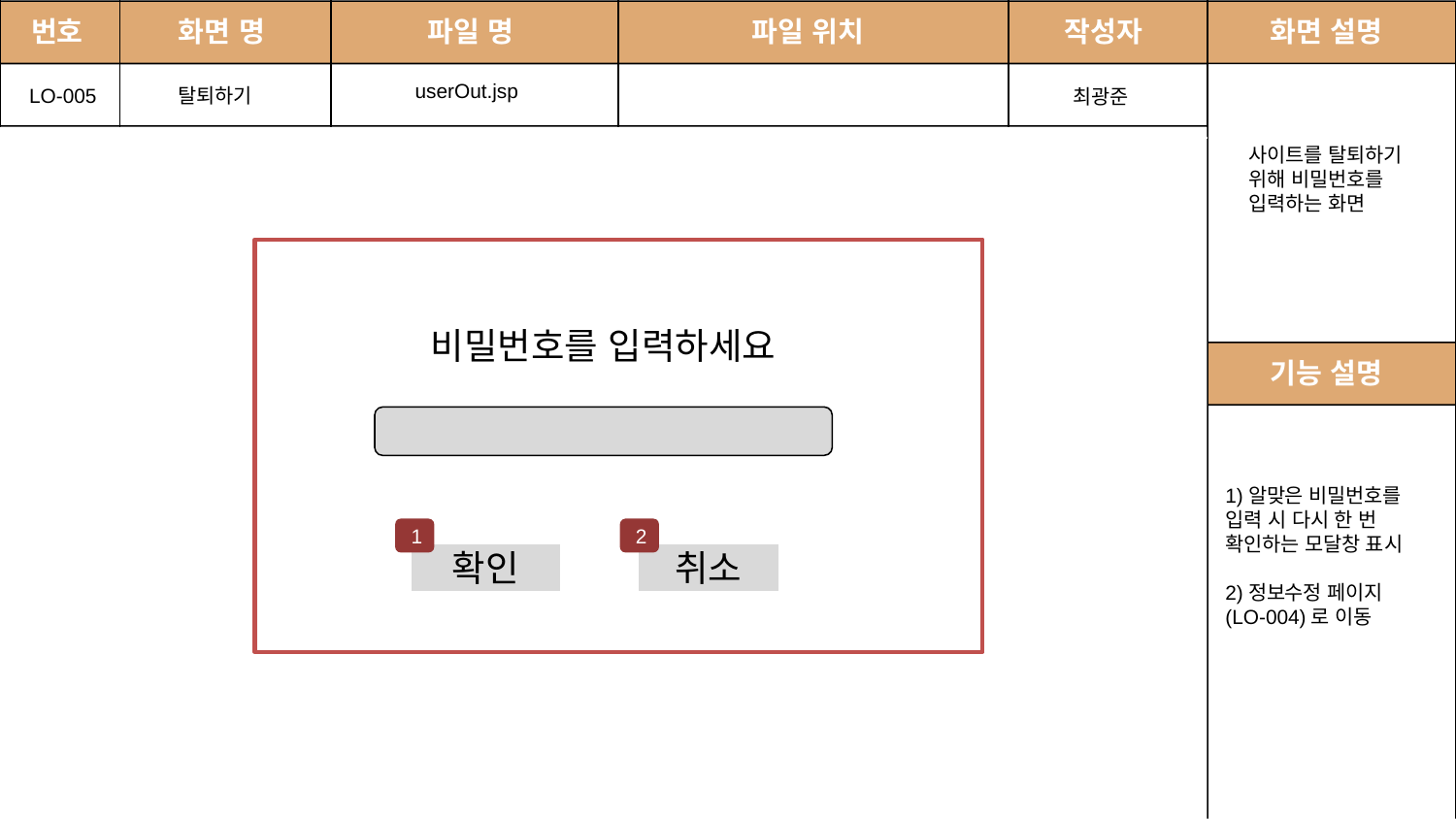

번호
화면 명
파일 명
# 파일 위치
작성자
화면 설명

userOut.jsp
탈퇴하기
LO-005
최광준
사이트를 탈퇴하기 위해 비밀번호를 입력하는 화면

비밀번호를 입력하세요

2
1
취소
확인
기능 설명
1)알맞은 비밀번호를 입력 시 다시 한 번 확인하는 모달창 표시

2)정보수정 페이지(LO-004)로 이동